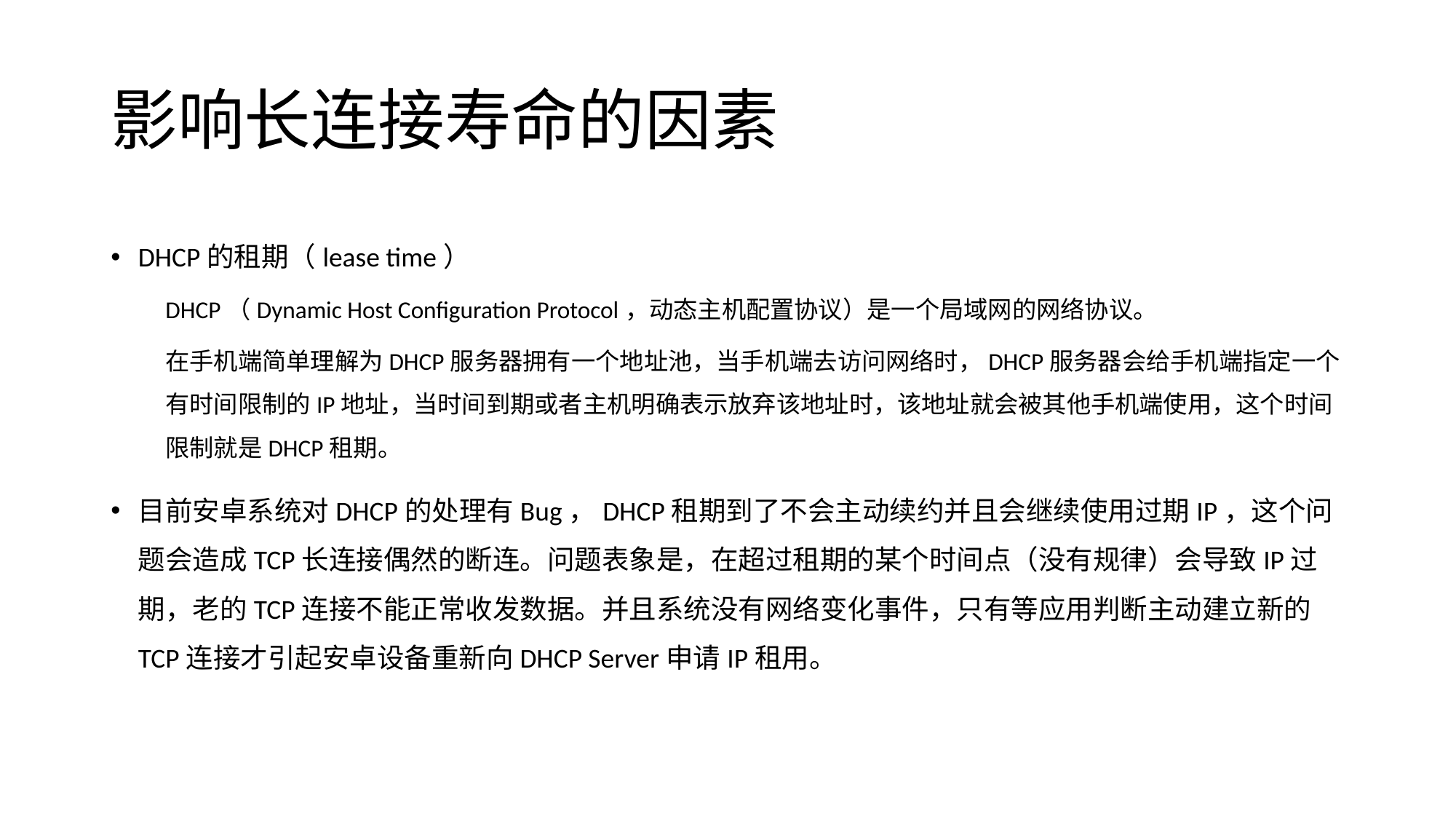

# 影响长连接寿命的因素
DHCP的租期（lease time）
DHCP（Dynamic Host Configuration Protocol，动态主机配置协议）是一个局域网的网络协议。
在手机端简单理解为DHCP服务器拥有一个地址池，当手机端去访问网络时，DHCP服务器会给手机端指定一个有时间限制的IP地址，当时间到期或者主机明确表示放弃该地址时，该地址就会被其他手机端使用，这个时间限制就是DHCP租期。
目前安卓系统对DHCP的处理有Bug，DHCP租期到了不会主动续约并且会继续使用过期IP，这个问题会造成TCP长连接偶然的断连。问题表象是，在超过租期的某个时间点（没有规律）会导致IP过期，老的TCP连接不能正常收发数据。并且系统没有网络变化事件，只有等应用判断主动建立新的TCP连接才引起安卓设备重新向DHCP Server申请IP租用。